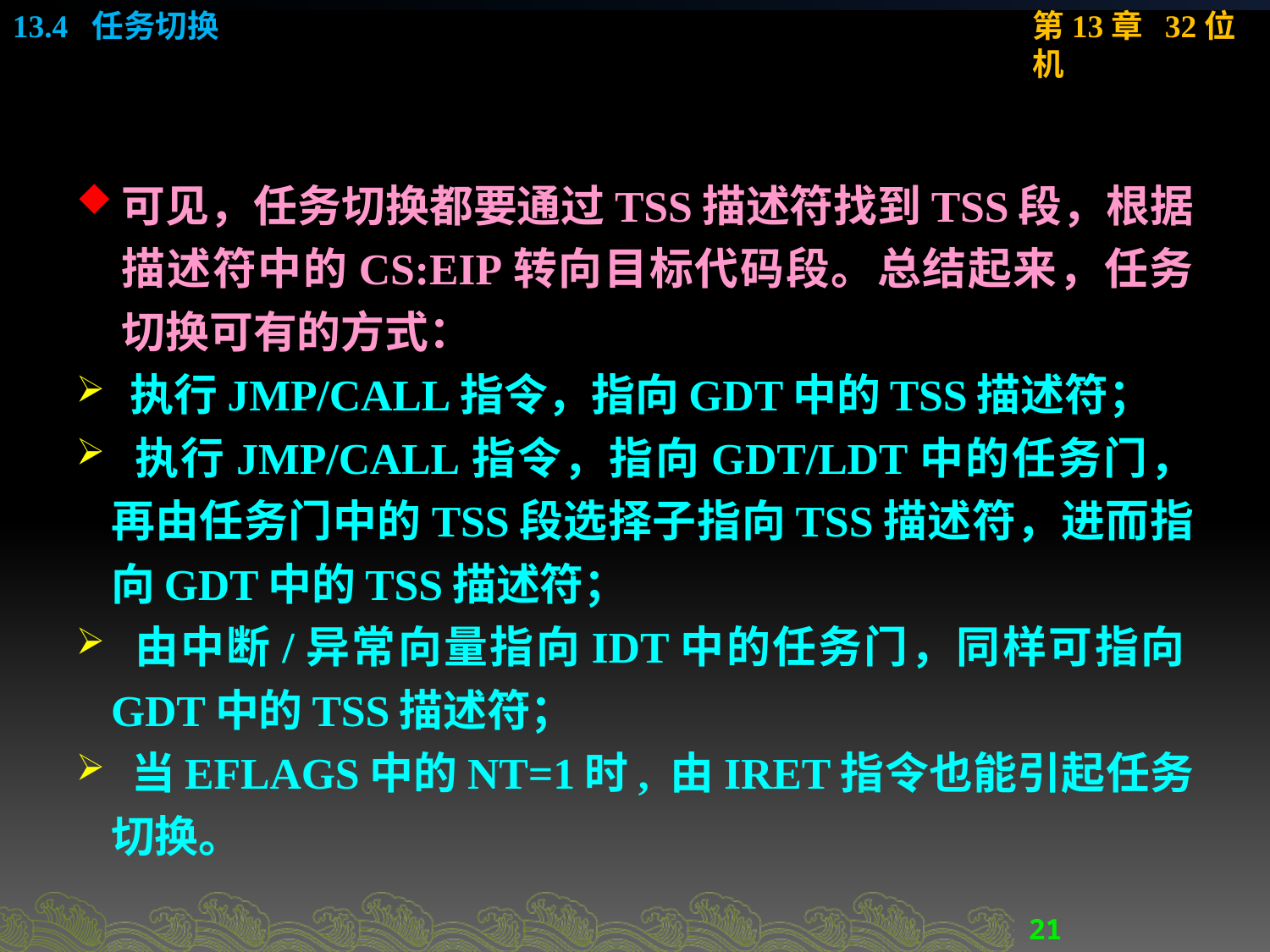

#
可见，任务切换都要通过TSS描述符找到TSS段，根据描述符中的CS:EIP转向目标代码段。总结起来，任务切换可有的方式：
 执行JMP/CALL指令，指向GDT中的TSS描述符；
 执行JMP/CALL指令，指向GDT/LDT中的任务门，再由任务门中的TSS段选择子指向TSS描述符，进而指向GDT中的TSS描述符；
 由中断/异常向量指向IDT中的任务门，同样可指向GDT中的TSS描述符；
 当EFLAGS中的NT=1时, 由IRET指令也能引起任务切换。